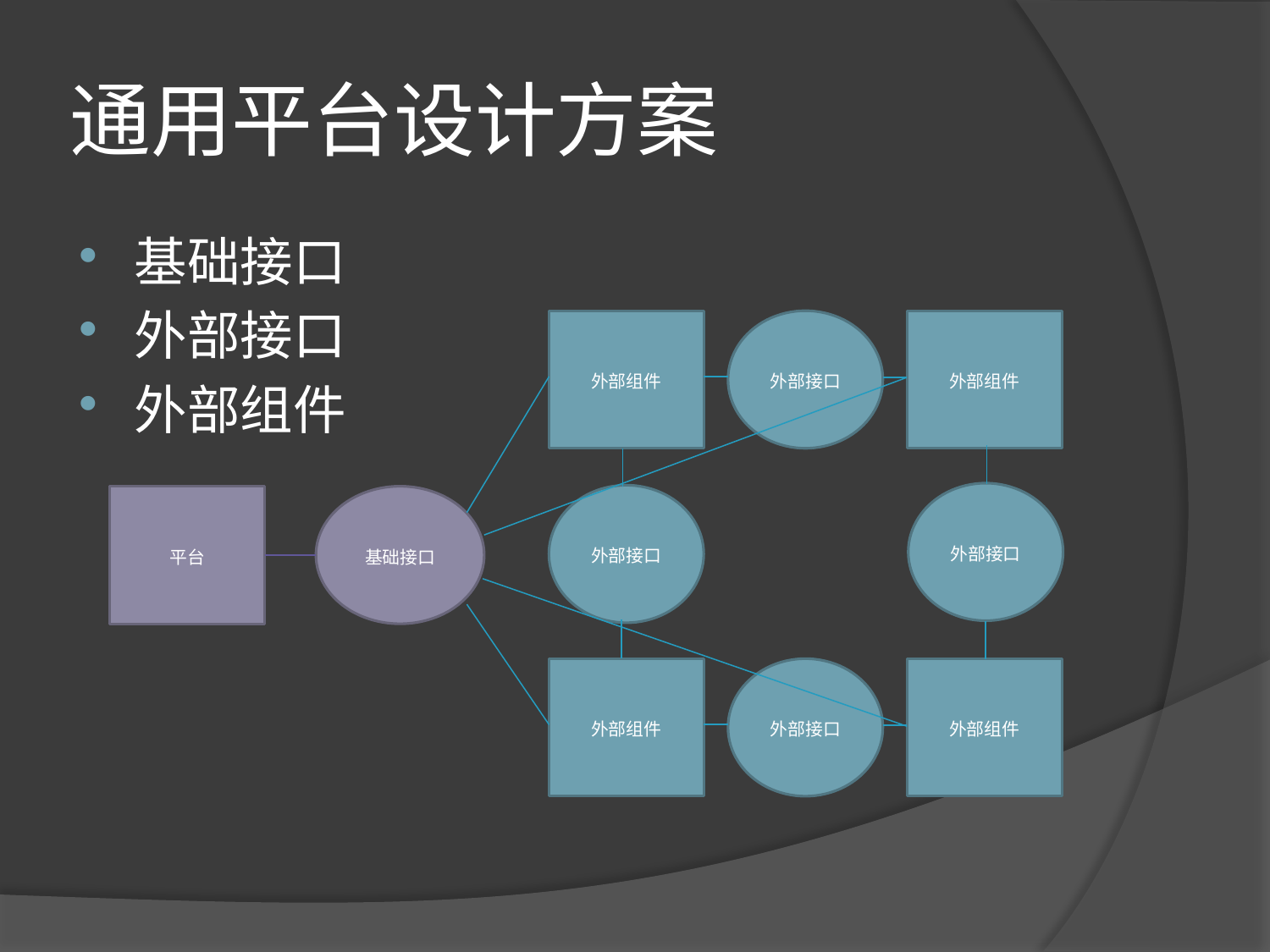

# 通用平台设计方案
基础接口
外部接口
外部组件
外部组件
外部接口
外部组件
外部接口
外部接口
基础接口
平台
外部组件
外部接口
外部组件